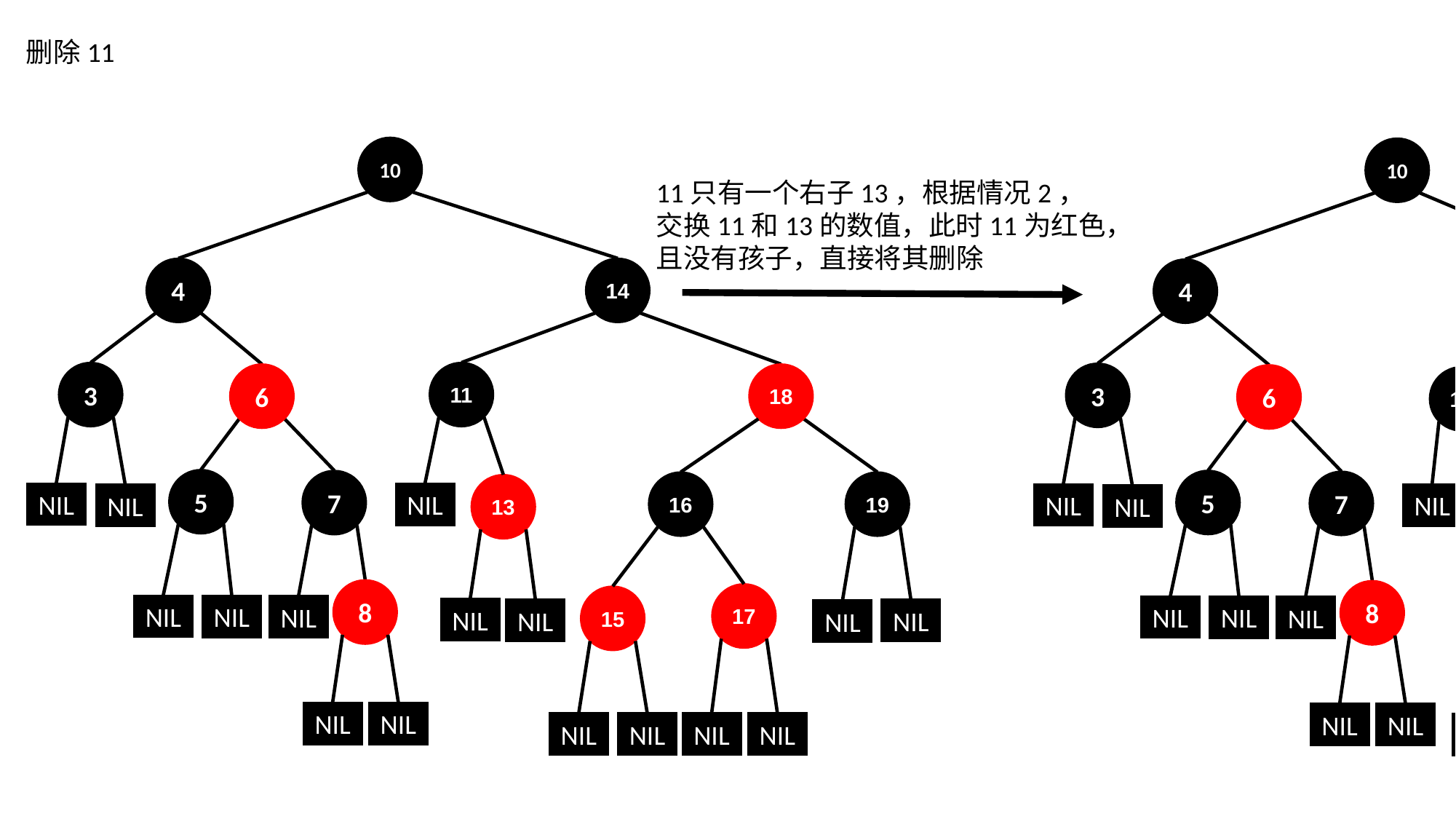

删除11
10
10
11只有一个右子13，根据情况2，
交换11和13的数值，此时11为红色，
且没有孩子，直接将其删除
14
4
14
4
3
11
3
6
18
6
18
13
5
5
7
7
16
19
16
19
13
NIL
NIL
NIL
NIL
NIL
NIL
NIL
8
8
17
17
15
15
NIL
NIL
NIL
NIL
NIL
NIL
NIL
NIL
NIL
NIL
NIL
NIL
NIL
NIL
NIL
NIL
NIL
NIL
NIL
NIL
NIL
NIL
NIL
NIL